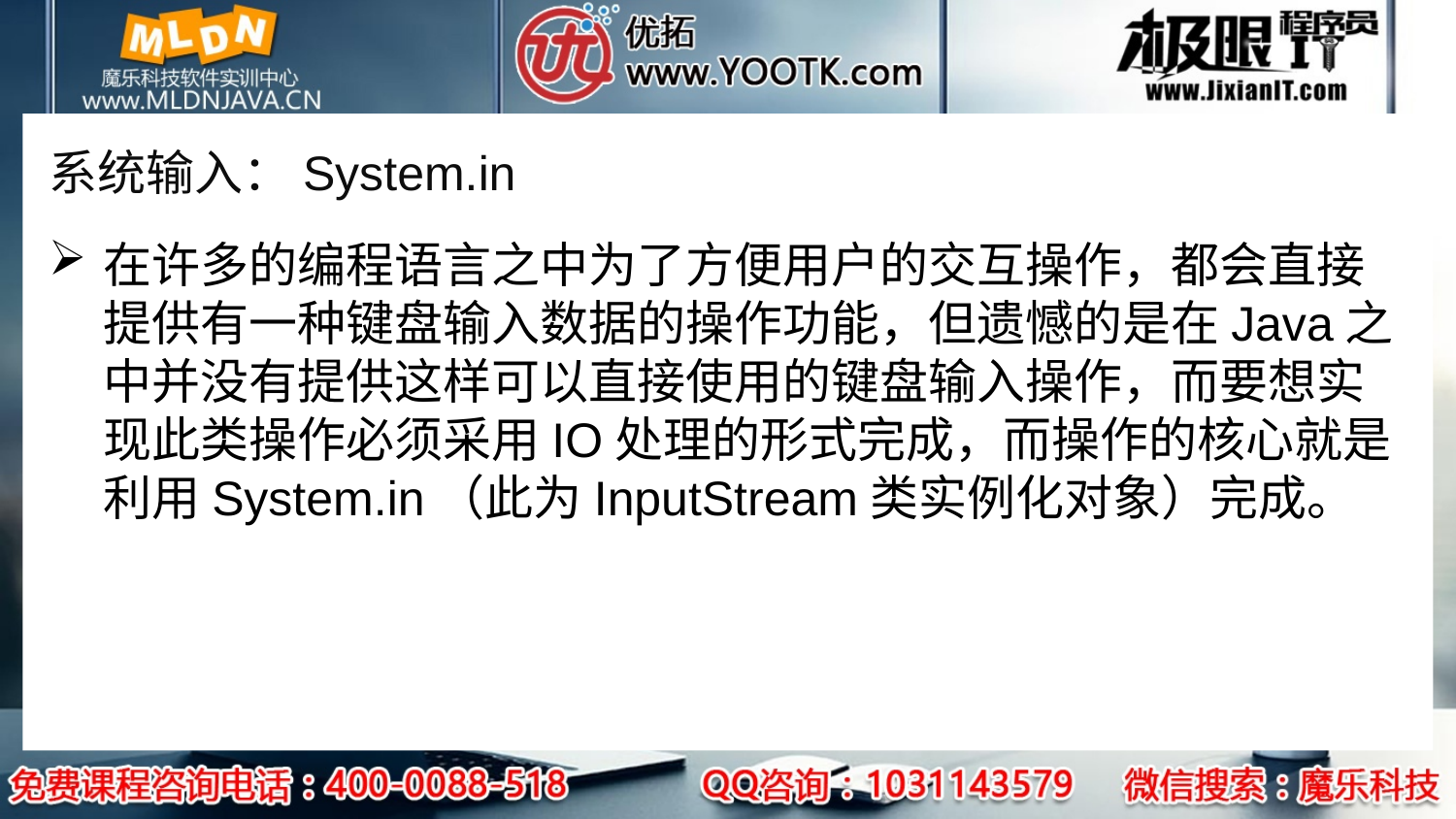

# 系统输入：System.in
在许多的编程语言之中为了方便用户的交互操作，都会直接提供有一种键盘输入数据的操作功能，但遗憾的是在Java之中并没有提供这样可以直接使用的键盘输入操作，而要想实现此类操作必须采用IO处理的形式完成，而操作的核心就是利用System.in（此为InputStream类实例化对象）完成。